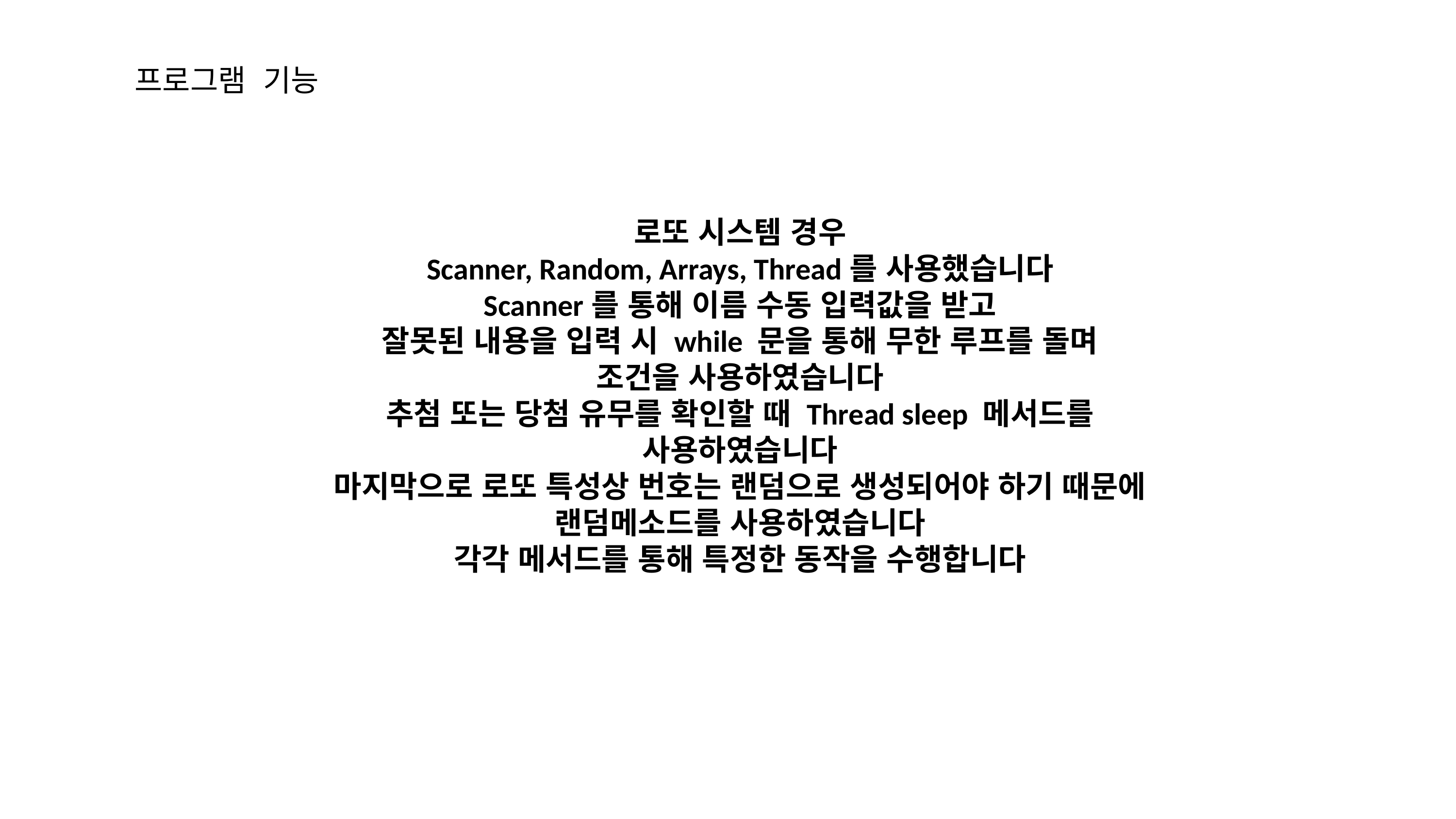

프로그램  기능
로또 시스템 경우
Scanner, Random, Arrays, Thread를 사용했습니다
Scanner를 통해 이름 수동 입력값을 받고
잘못된 내용을 입력 시 while 문을 통해 무한 루프를 돌며
조건을 사용하였습니다
추첨 또는 당첨 유무를 확인할 때 Thread sleep 메서드를 사용하였습니다
마지막으로 로또 특성상 번호는 랜덤으로 생성되어야 하기 때문에 랜덤메소드를 사용하였습니다
각각 메서드를 통해 특정한 동작을 수행합니다